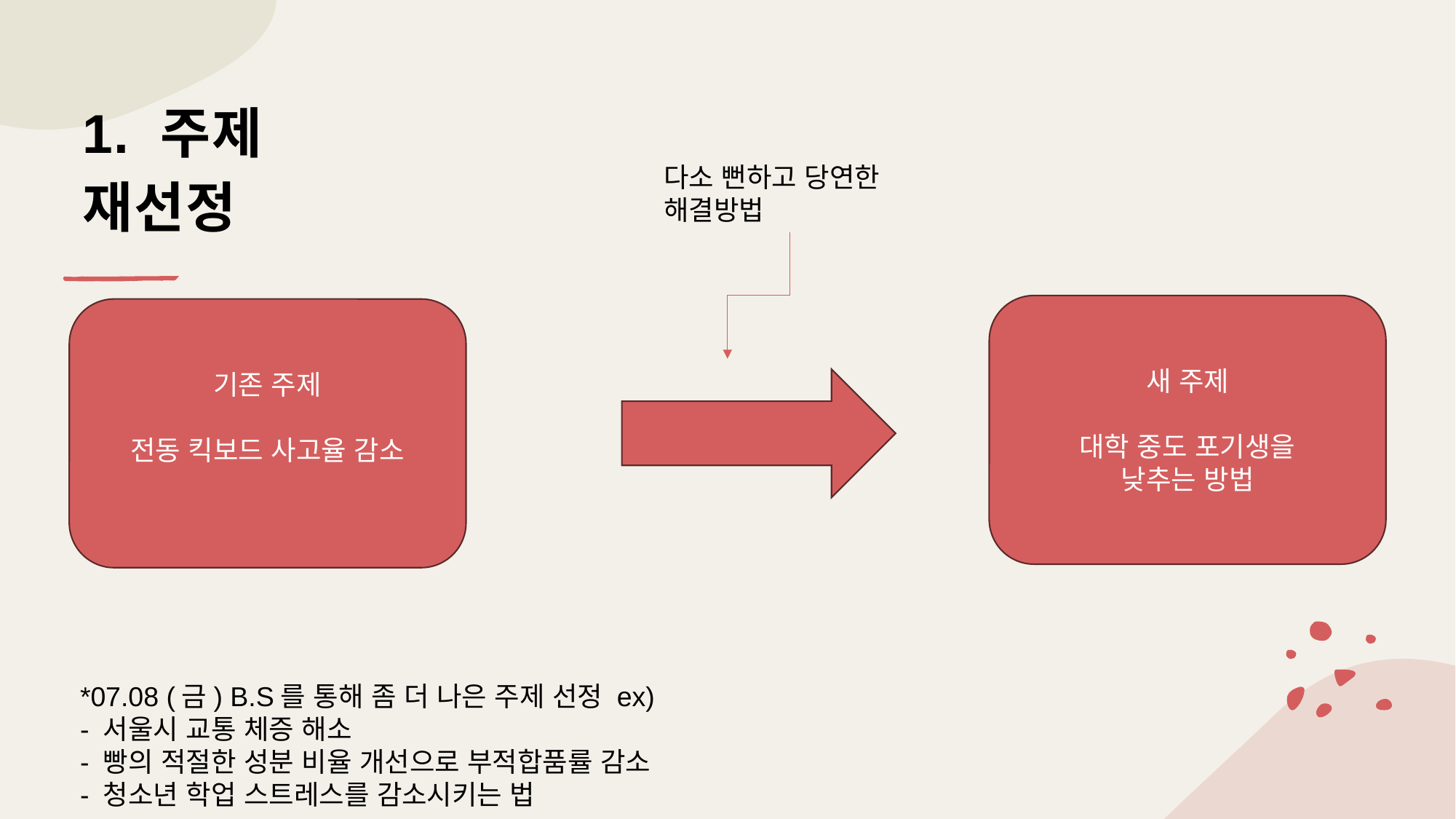

다소 뻔하고 당연한 해결방법
# 1. 주제 재선정
새 주제

대학 중도 포기생을
낮추는 방법
기존 주제

전동 킥보드 사고율 감소

*07.08 (금) B.S를 통해 좀 더 나은 주제 선정 ex)
- 서울시 교통 체증 해소
- 빵의 적절한 성분 비율 개선으로 부적합품률 감소
- 청소년 학업 스트레스를 감소시키는 법